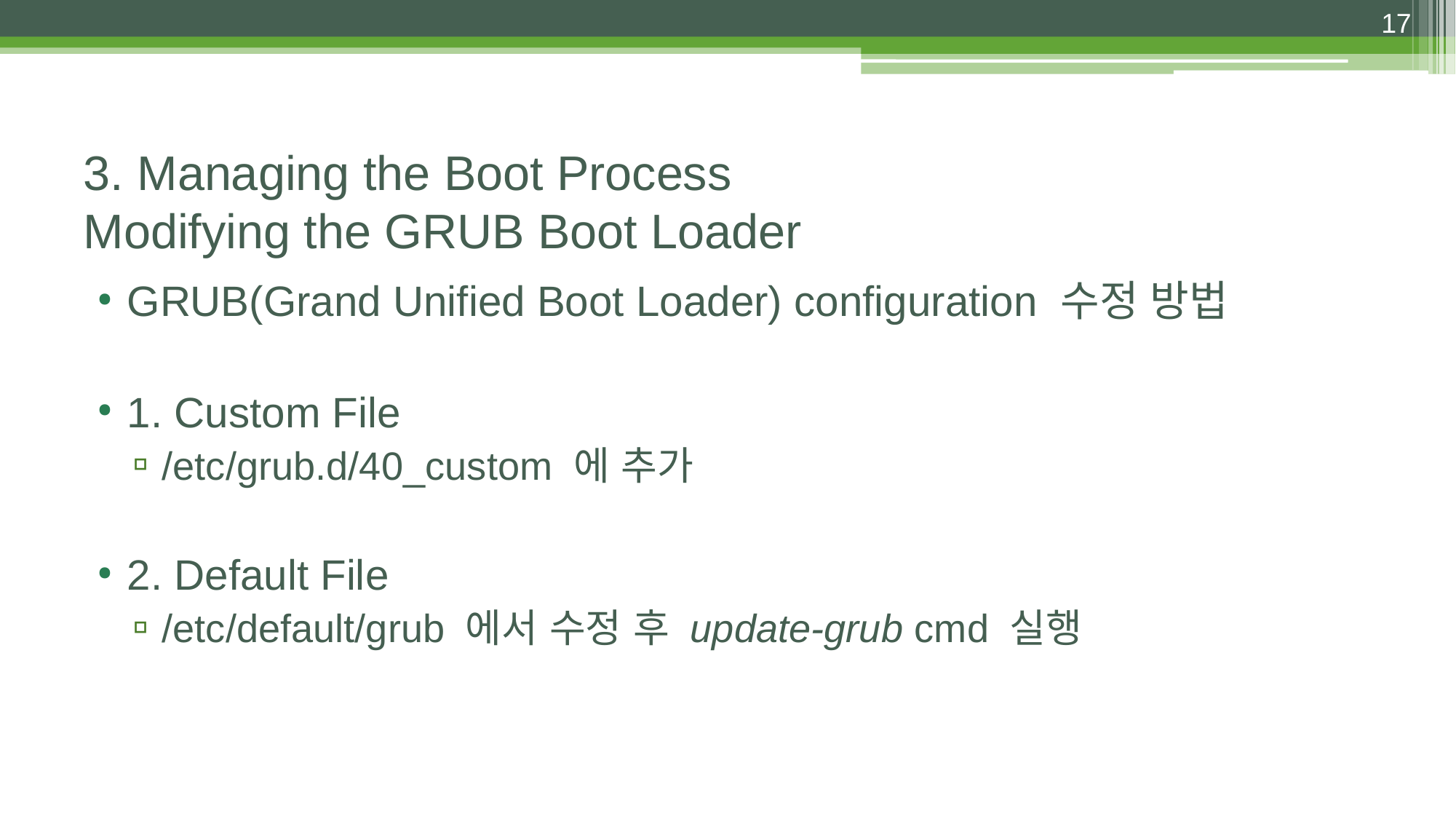

17
# 3. Managing the Boot Process Modifying the GRUB Boot Loader
GRUB(Grand Unified Boot Loader) configuration 수정 방법

1. Custom File
/etc/grub.d/40_custom 에 추가

2. Default File
/etc/default/grub 에서 수정 후 update-grub cmd 실행